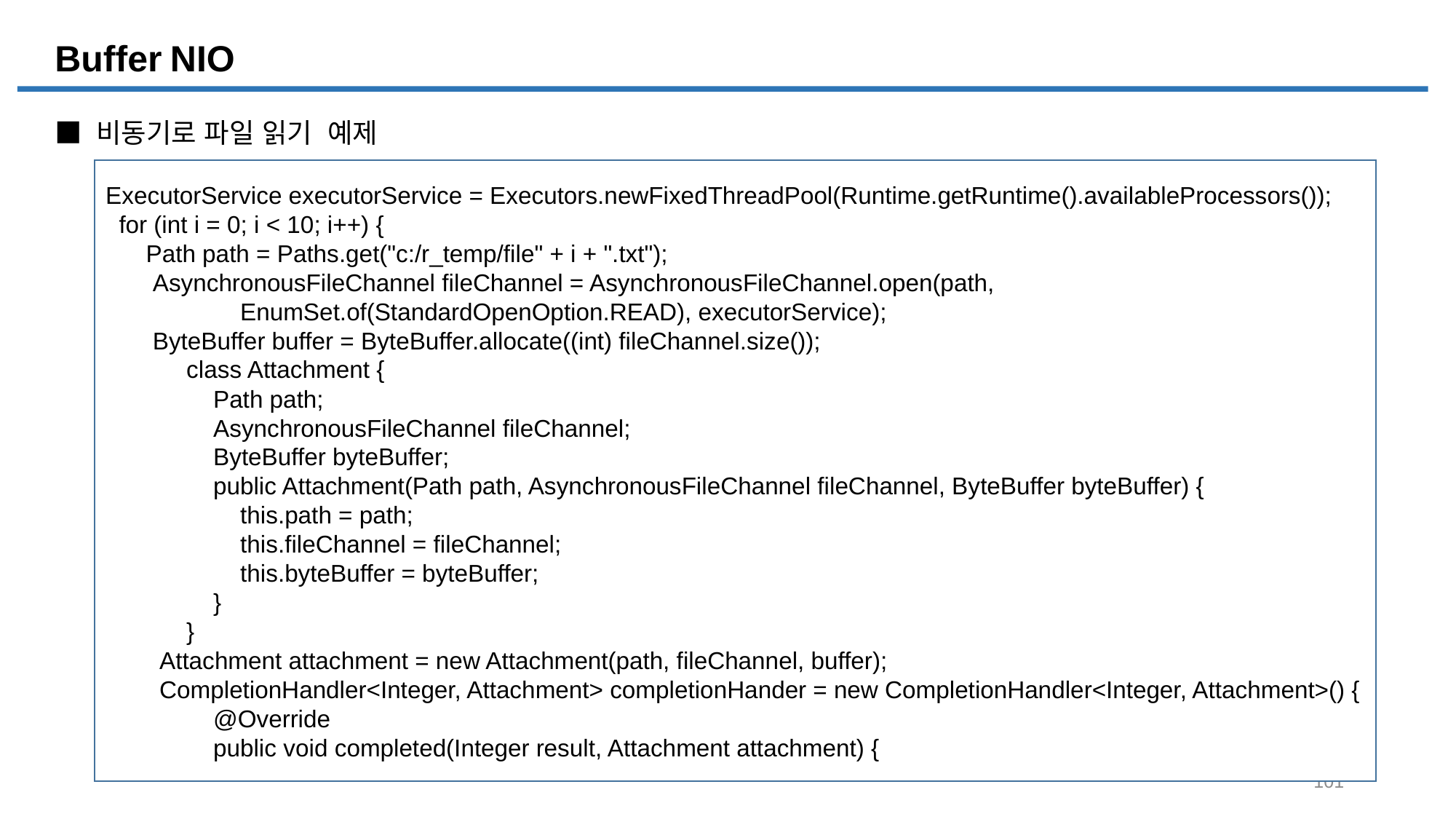

NIO

Buffer
■ 비동기로 파일 읽기  예제
ExecutorService executorService = Executors.newFixedThreadPool(Runtime.getRuntime().availableProcessors());
  for (int i = 0; i < 10; i++) {
      Path path = Paths.get("c:/r_temp/file" + i + ".txt");
       AsynchronousFileChannel fileChannel = AsynchronousFileChannel.open(path,
                    EnumSet.of(StandardOpenOption.READ), executorService);
       ByteBuffer buffer = ByteBuffer.allocate((int) fileChannel.size());
            class Attachment {
                Path path;
                AsynchronousFileChannel fileChannel;
                ByteBuffer byteBuffer;
                public Attachment(Path path, AsynchronousFileChannel fileChannel, ByteBuffer byteBuffer) {
                    this.path = path;
                    this.fileChannel = fileChannel;
                    this.byteBuffer = byteBuffer;
                }
            }
        Attachment attachment = new Attachment(path, fileChannel, buffer);
        CompletionHandler<Integer, Attachment> completionHander = new CompletionHandler<Integer, Attachment>() {
                @Override
                public void completed(Integer result, Attachment attachment) {
101